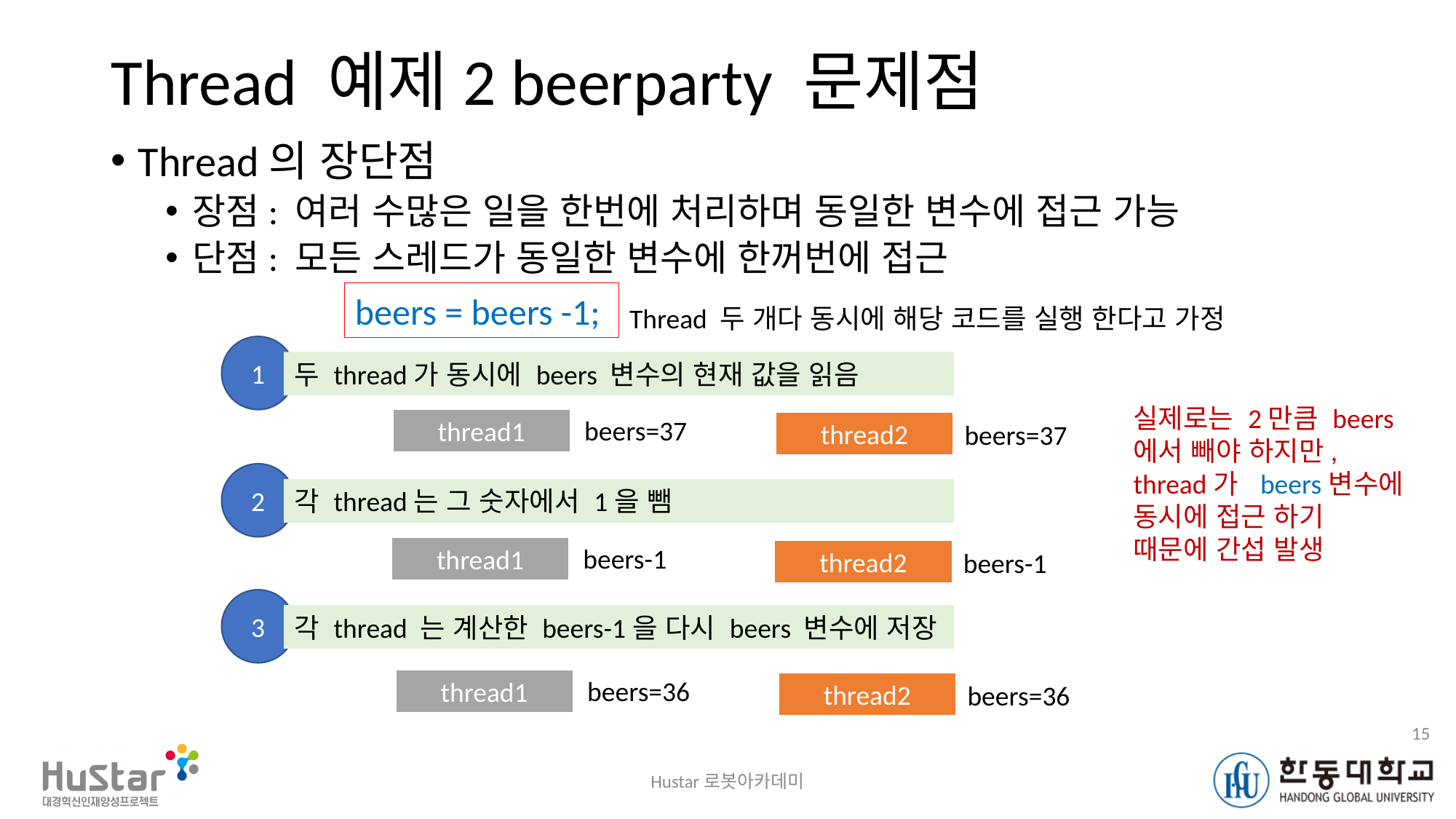

# Thread 예제2 beerparty 문제점
Thread의 장단점
장점: 여러 수많은 일을 한번에 처리하며 동일한 변수에 접근 가능
단점: 모든 스레드가 동일한 변수에 한꺼번에 접근
beers = beers -1;
Thread 두 개다 동시에 해당 코드를 실행 한다고 가정
1
두 thread가 동시에 beers 변수의 현재 값을 읽음
실제로는 2만큼 beers에서 빼야 하지만, thread가  beers변수에 동시에 접근 하기 때문에 간섭 발생
beers=37
thread1
thread2
beers=37
2
각 thread는 그 숫자에서 1을 뺌
beers-1
thread1
thread2
beers-1
3
각 thread 는 계산한 beers-1을 다시 beers 변수에 저장
beers=36
thread1
thread2
beers=36
15
Hustar로봇아카데미